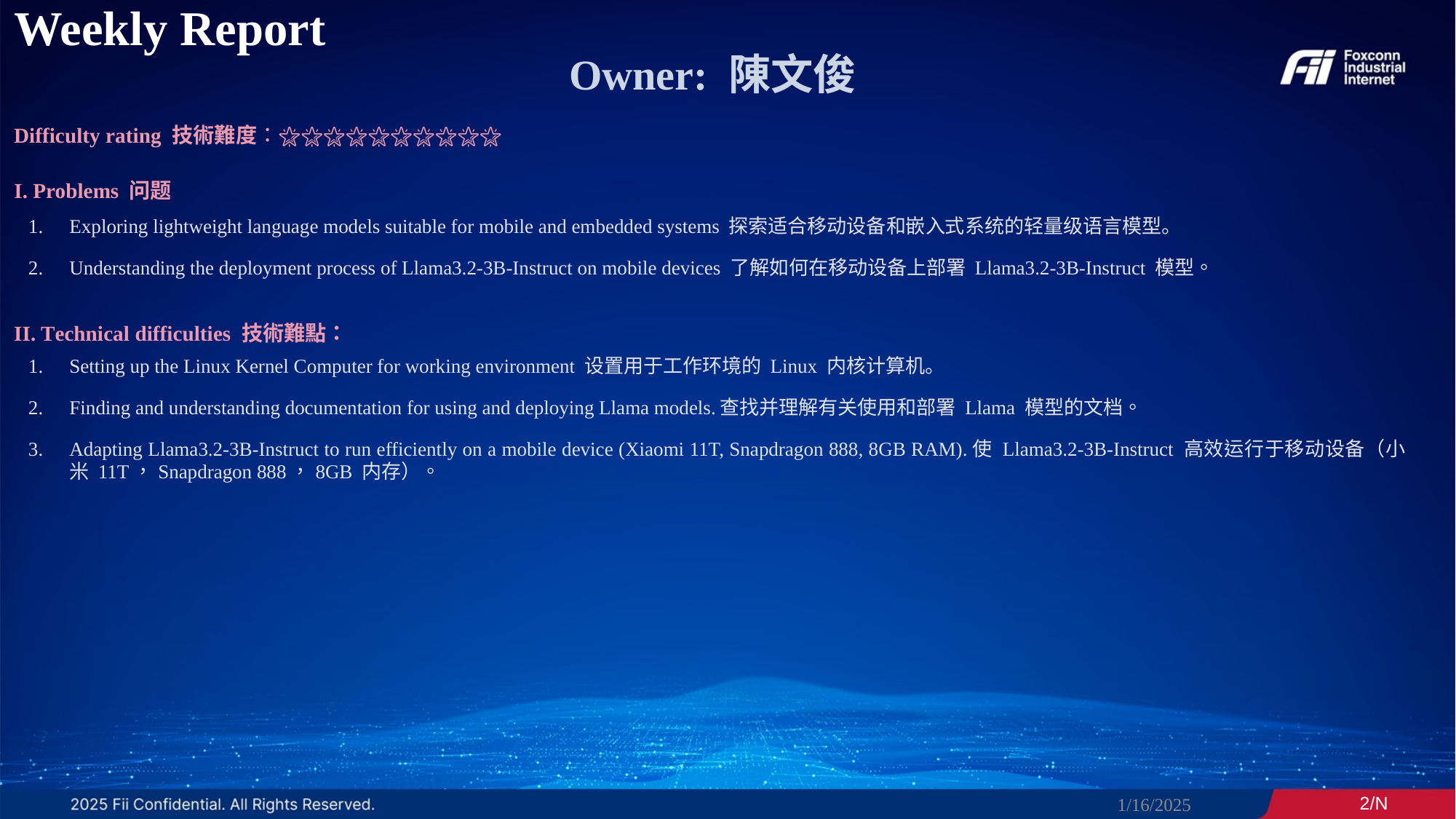

# Weekly Report
Owner: 陳文俊
Difficulty rating 技術難度：🌟🌟🌟🌟🌟🌟🌟🌟🌟🌟
I. Problems 问题
Exploring lightweight language models suitable for mobile and embedded systems 探索适合移动设备和嵌入式系统的轻量级语言模型。
Understanding the deployment process of Llama3.2-3B-Instruct on mobile devices 了解如何在移动设备上部署 Llama3.2-3B-Instruct 模型。
II. Technical difficulties 技術難點：
Setting up the Linux Kernel Computer for working environment 设置用于工作环境的 Linux 内核计算机。
Finding and understanding documentation for using and deploying Llama models.查找并理解有关使用和部署 Llama 模型的文档。
Adapting Llama3.2-3B-Instruct to run efficiently on a mobile device (Xiaomi 11T, Snapdragon 888, 8GB RAM).使 Llama3.2-3B-Instruct 高效运行于移动设备（小米 11T，Snapdragon 888，8GB 内存）。
1/16/2025